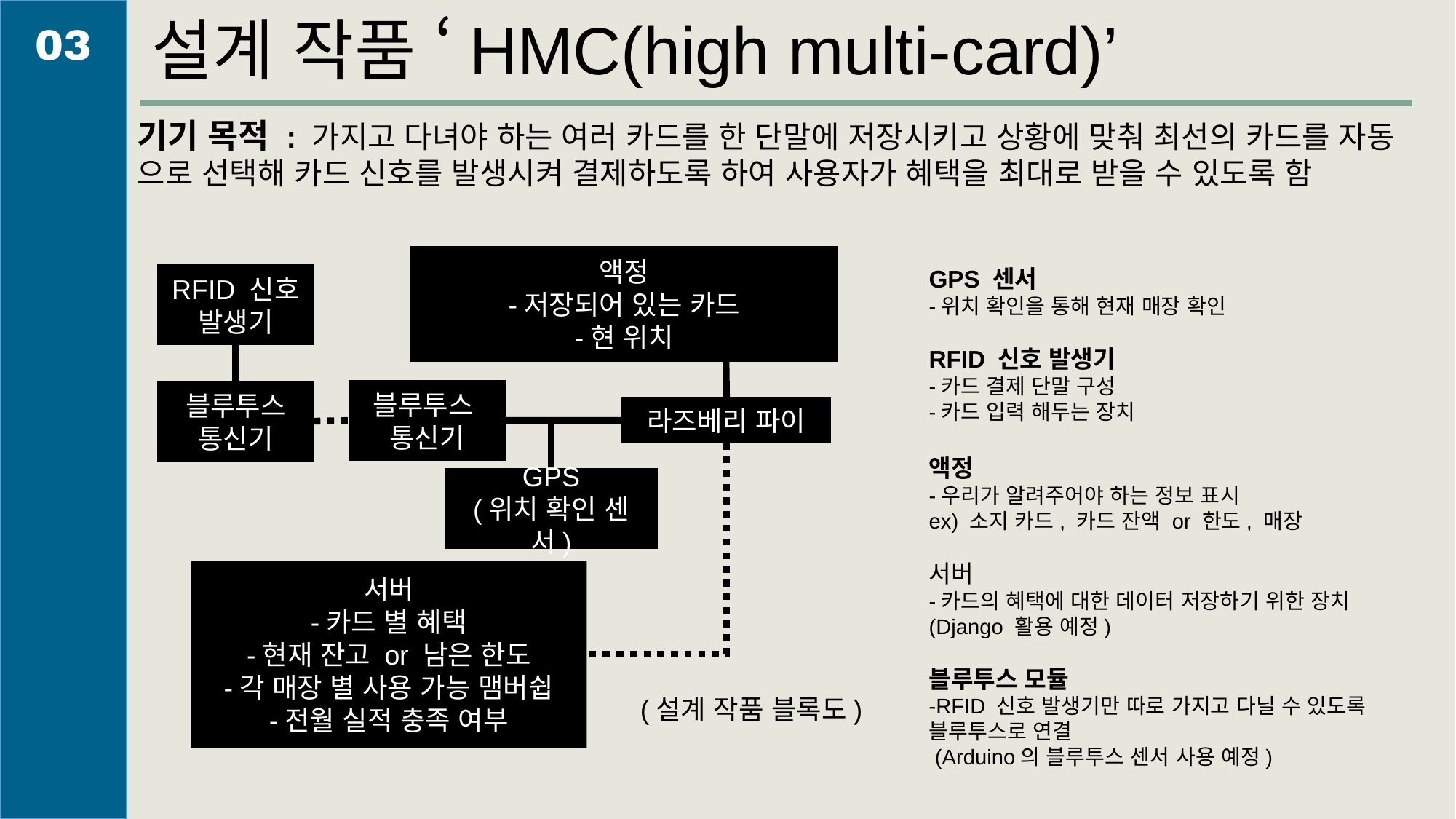

설계 작품 ‘HMC(high multi-card)’
03
기기 목적 : 가지고 다녀야 하는 여러 카드를 한 단말에 저장시키고 상황에 맞춰 최선의 카드를 자동
으로 선택해 카드 신호를 발생시켜 결제하도록 하여 사용자가 혜택을 최대로 받을 수 있도록 함
액정
-저장되어 있는 카드
-현 위치
GPS 센서
-위치 확인을 통해 현재 매장 확인

RFID 신호 발생기
-카드 결제 단말 구성
-카드 입력 해두는 장치

액정
-우리가 알려주어야 하는 정보 표시
ex) 소지 카드, 카드 잔액 or 한도, 매장

서버
-카드의 혜택에 대한 데이터 저장하기 위한 장치
(Django 활용 예정)

블루투스 모듈
-RFID 신호 발생기만 따로 가지고 다닐 수 있도록 블루투스로 연결
 (Arduino의 블루투스 센서 사용 예정)
RFID 신호
발생기
블루투스
통신기
블루투스
통신기
라즈베리 파이
GPS
(위치 확인 센서)
서버
-카드 별 혜택
-현재 잔고 or 남은 한도
-각 매장 별 사용 가능 맴버쉽
-전월 실적 충족 여부
(설계 작품 블록도)